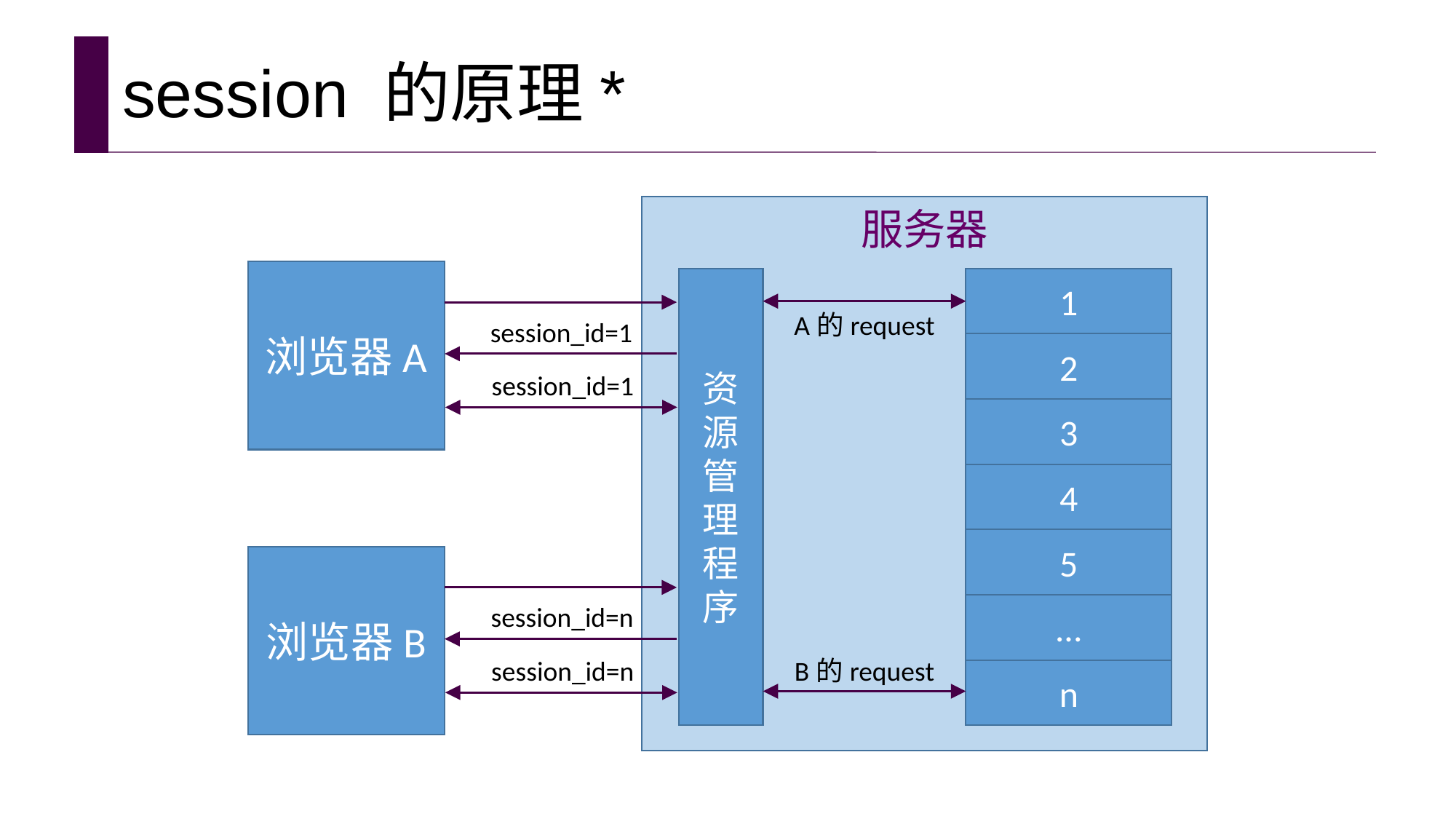

# session 的原理*
服务器
资源管理程序
1
2
3
4
5
…
n
浏览器A
A的request
session_id=1
session_id=1
浏览器B
session_id=n
session_id=n
B的request